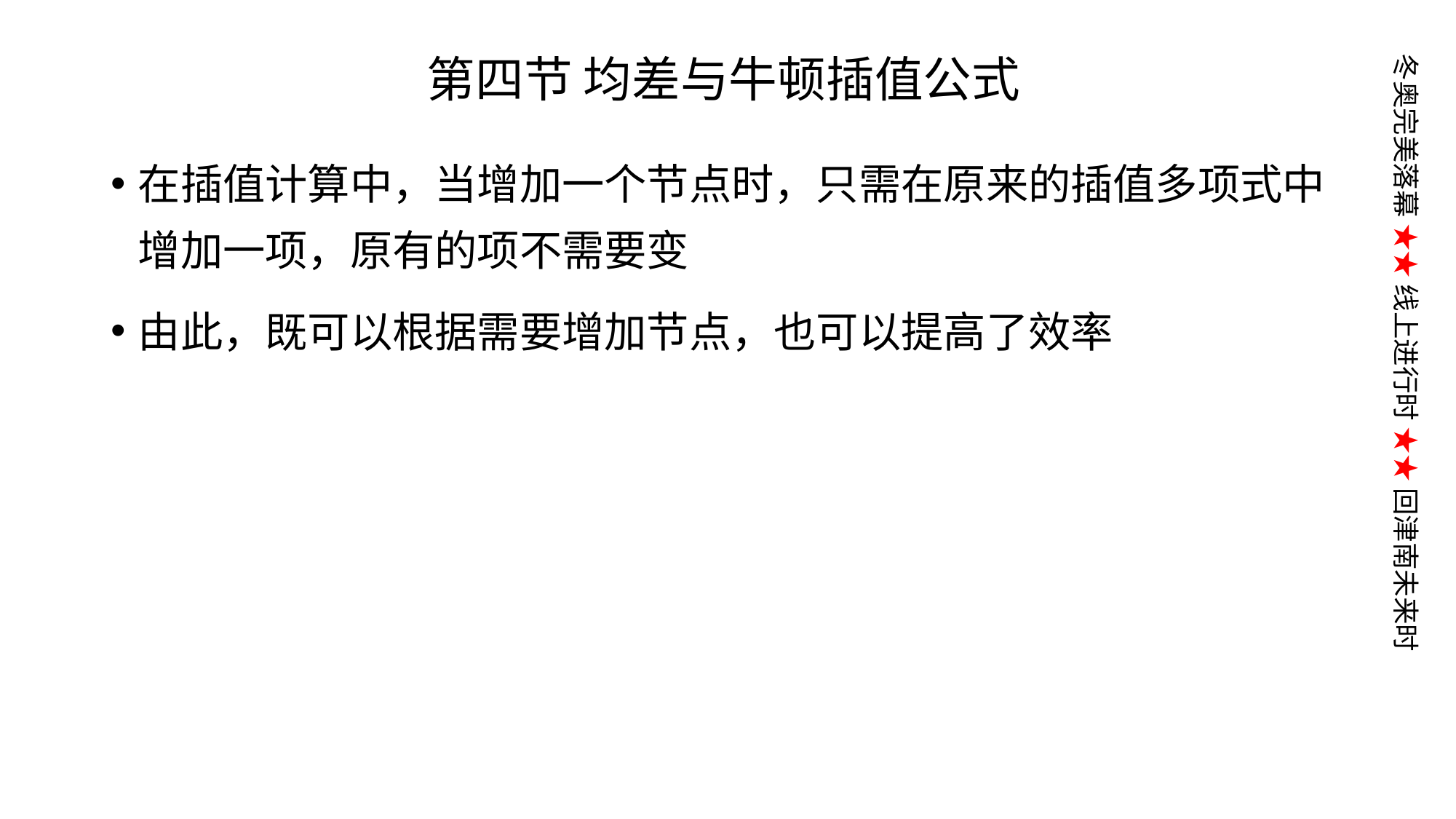

# 第四节 均差与牛顿插值公式
在插值计算中，当增加一个节点时，只需在原来的插值多项式中增加一项，原有的项不需要变
由此，既可以根据需要增加节点，也可以提高了效率